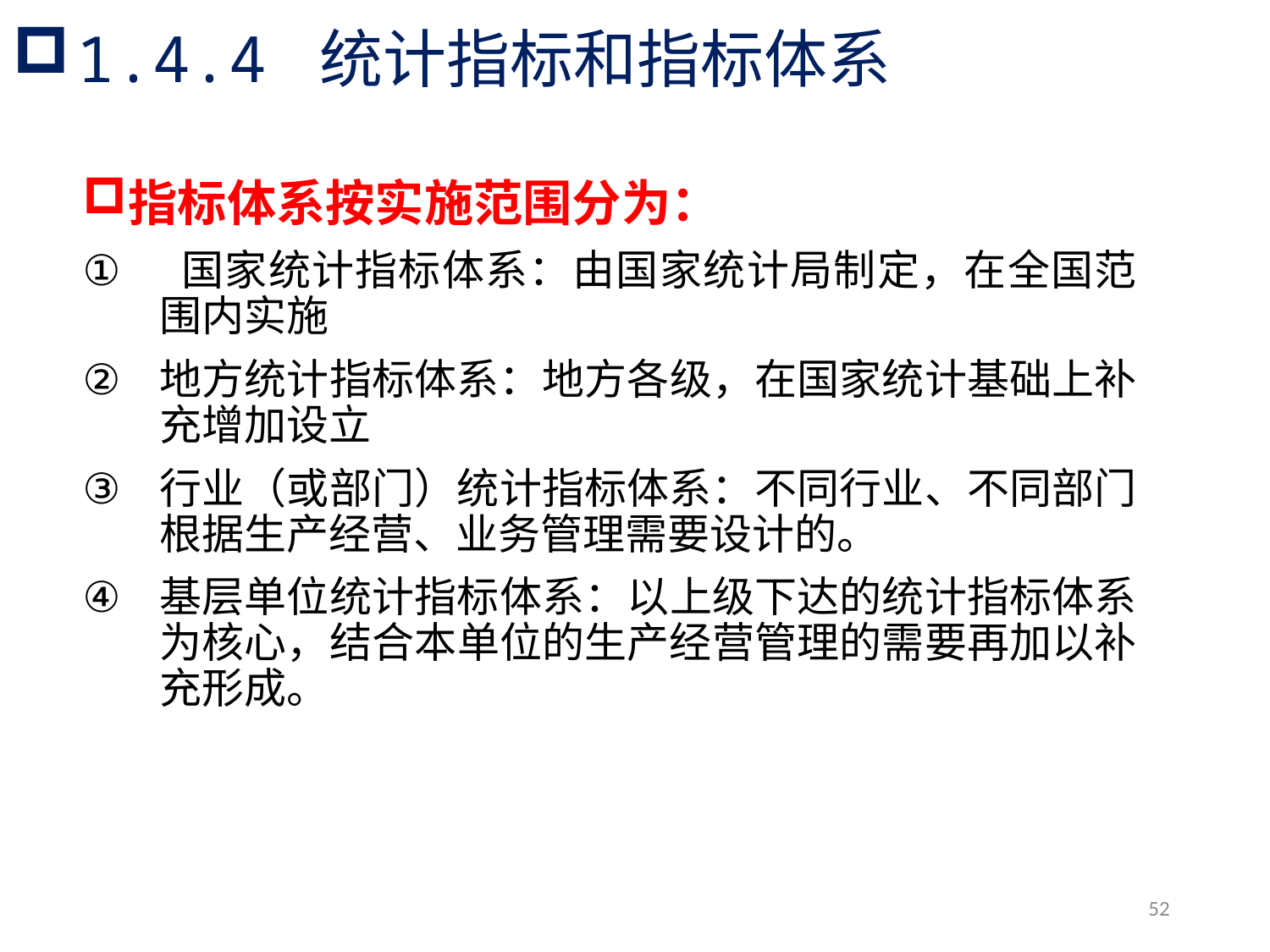

# 1.4.4 统计指标和指标体系
指标体系按实施范围分为：
 国家统计指标体系：由国家统计局制定，在全国范围内实施
地方统计指标体系：地方各级，在国家统计基础上补充增加设立
行业（或部门）统计指标体系：不同行业、不同部门根据生产经营、业务管理需要设计的。
基层单位统计指标体系：以上级下达的统计指标体系为核心，结合本单位的生产经营管理的需要再加以补充形成。
52